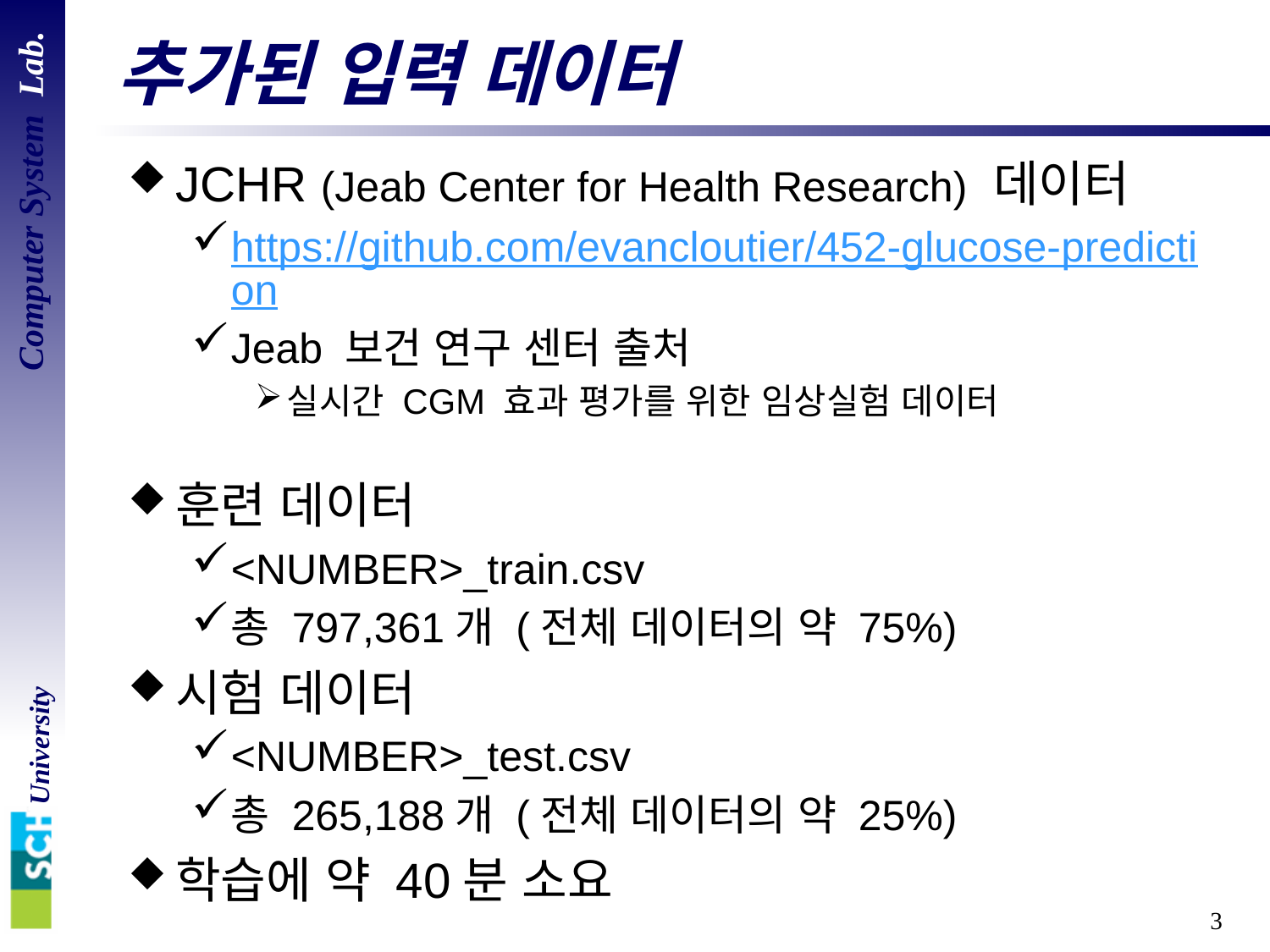

# 추가된 입력 데이터

JCHR (Jeab Center for Health Research) 데이터
https://github.com/evancloutier/452-glucose-prediction
Jeab 보건 연구 센터 출처
실시간 CGM 효과 평가를 위한 임상실험 데이터
훈련 데이터
<NUMBER>_train.csv
총 797,361개 (전체 데이터의 약 75%)
시험 데이터
<NUMBER>_test.csv
총 265,188개 (전체 데이터의 약 25%)
학습에 약 40분 소요